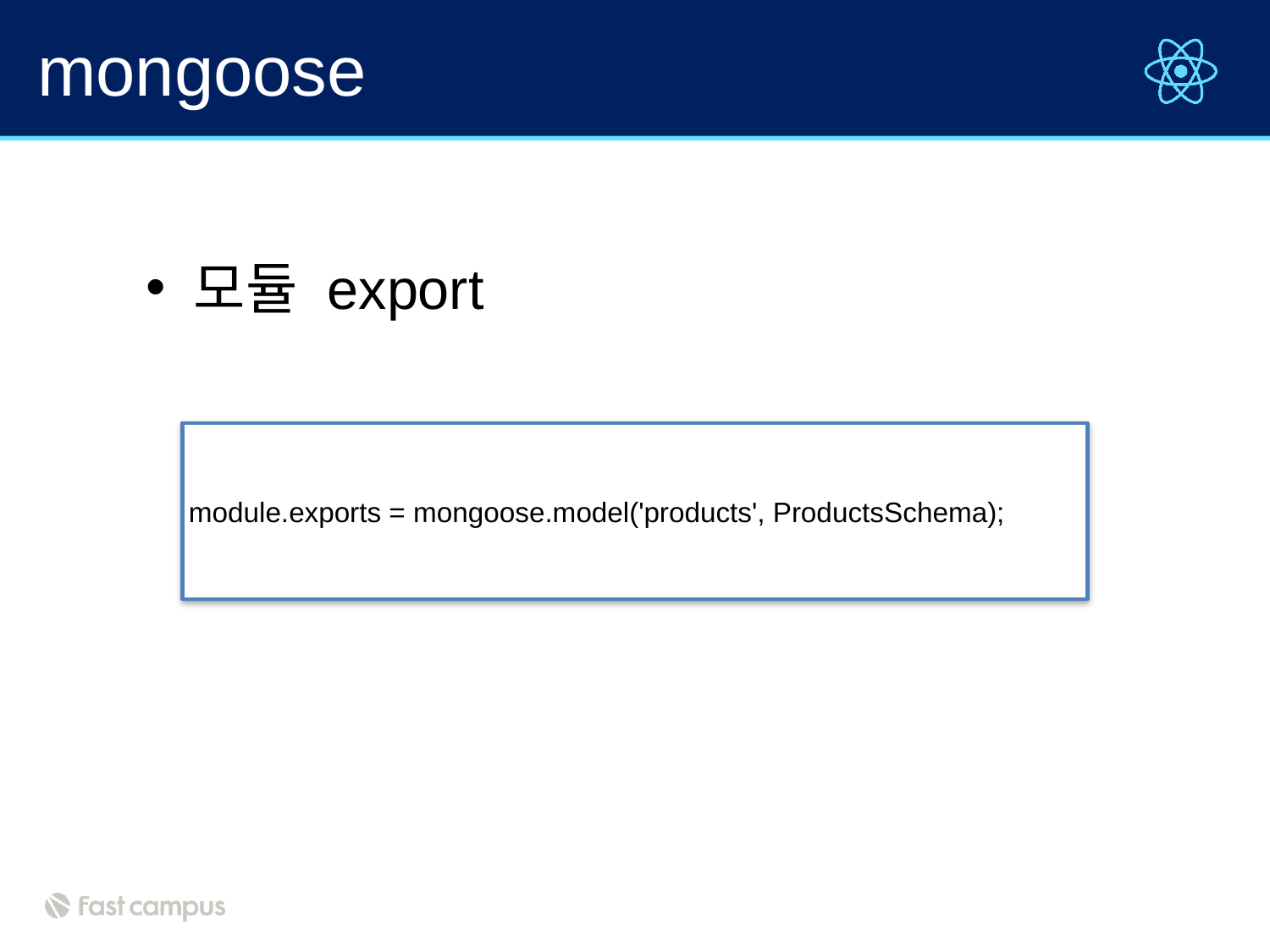

# mongoose
모듈 export
module.exports = mongoose.model('products', ProductsSchema);